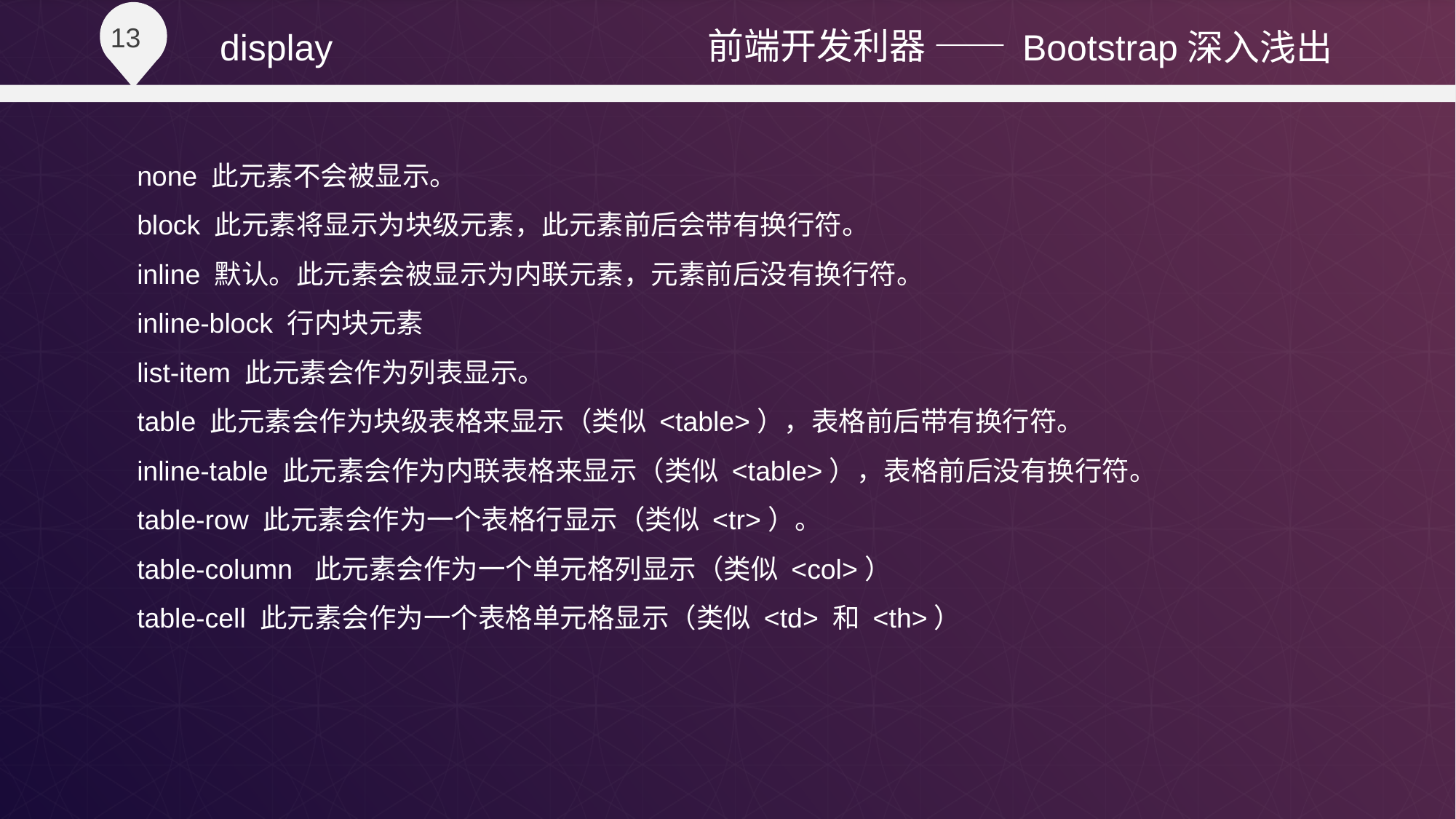

display
none 此元素不会被显示。
block 此元素将显示为块级元素，此元素前后会带有换行符。
inline 默认。此元素会被显示为内联元素，元素前后没有换行符。
inline-block 行内块元素
list-item 此元素会作为列表显示。
table 此元素会作为块级表格来显示（类似 <table>），表格前后带有换行符。
inline-table 此元素会作为内联表格来显示（类似 <table>），表格前后没有换行符。
table-row 此元素会作为一个表格行显示（类似 <tr>）。
table-column  此元素会作为一个单元格列显示（类似 <col>）
table-cell 此元素会作为一个表格单元格显示（类似 <td> 和 <th>）